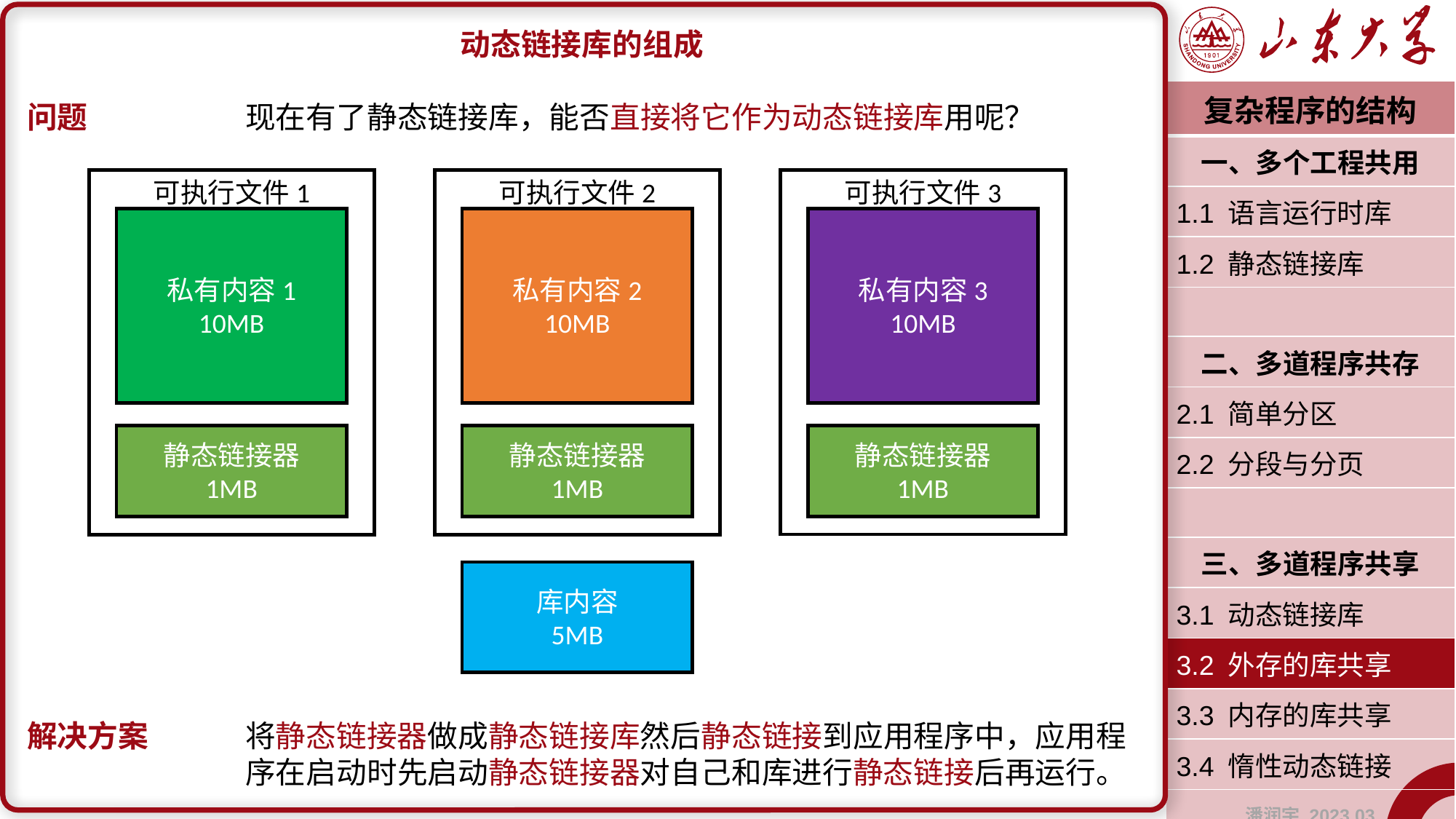

动态链接库的组成

问题		现在有了静态链接库，能否直接将它作为动态链接库用呢？

解决方案	将静态链接器做成静态链接库然后静态链接到应用程序中，应用程		序在启动时先启动静态链接器对自己和库进行静态链接后再运行。
| 复杂程序的结构 |
| --- |
| 一、多个工程共用 |
| 1.1 语言运行时库 |
| 1.2 静态链接库 |
|  |
| 二、多道程序共存 |
| 2.1 简单分区 |
| 2.2 分段与分页 |
|  |
| 三、多道程序共享 |
| 3.1 动态链接库 |
| 3.2 外存的库共享 |
| 3.3 内存的库共享 |
| 3.4 惰性动态链接 |
| 潘润宇 2023.03 |
可执行文件1
私有内容1
10MB
静态链接器
1MB
可执行文件2
私有内容2
10MB
静态链接器
1MB
可执行文件3
私有内容3
10MB
静态链接器
1MB
库内容
5MB